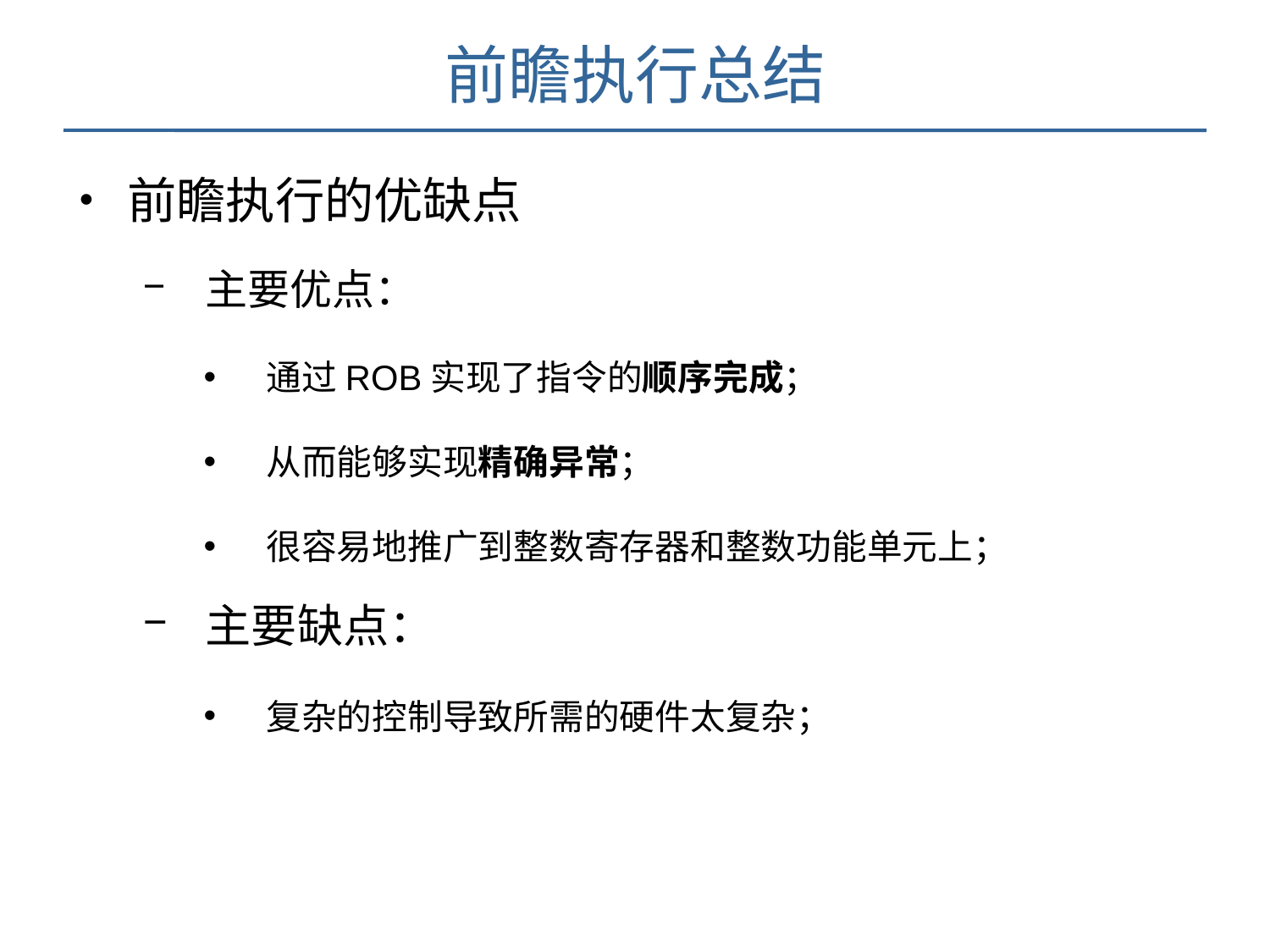

前瞻执行总结
前瞻执行的优缺点
主要优点：
通过ROB实现了指令的顺序完成；
从而能够实现精确异常；
很容易地推广到整数寄存器和整数功能单元上；
主要缺点：
复杂的控制导致所需的硬件太复杂；